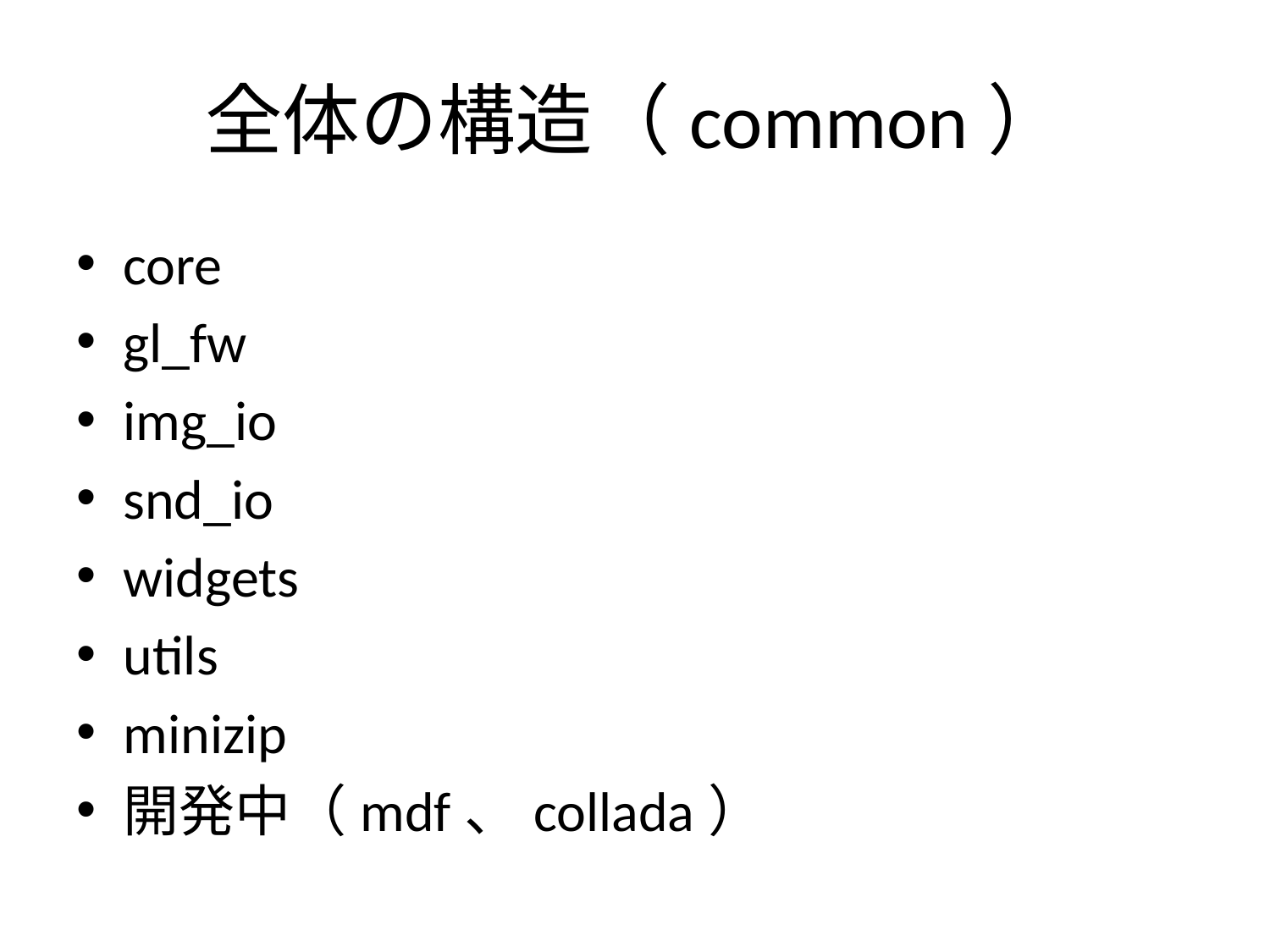

# 全体の構造（common）
core
gl_fw
img_io
snd_io
widgets
utils
minizip
開発中（mdf、collada）